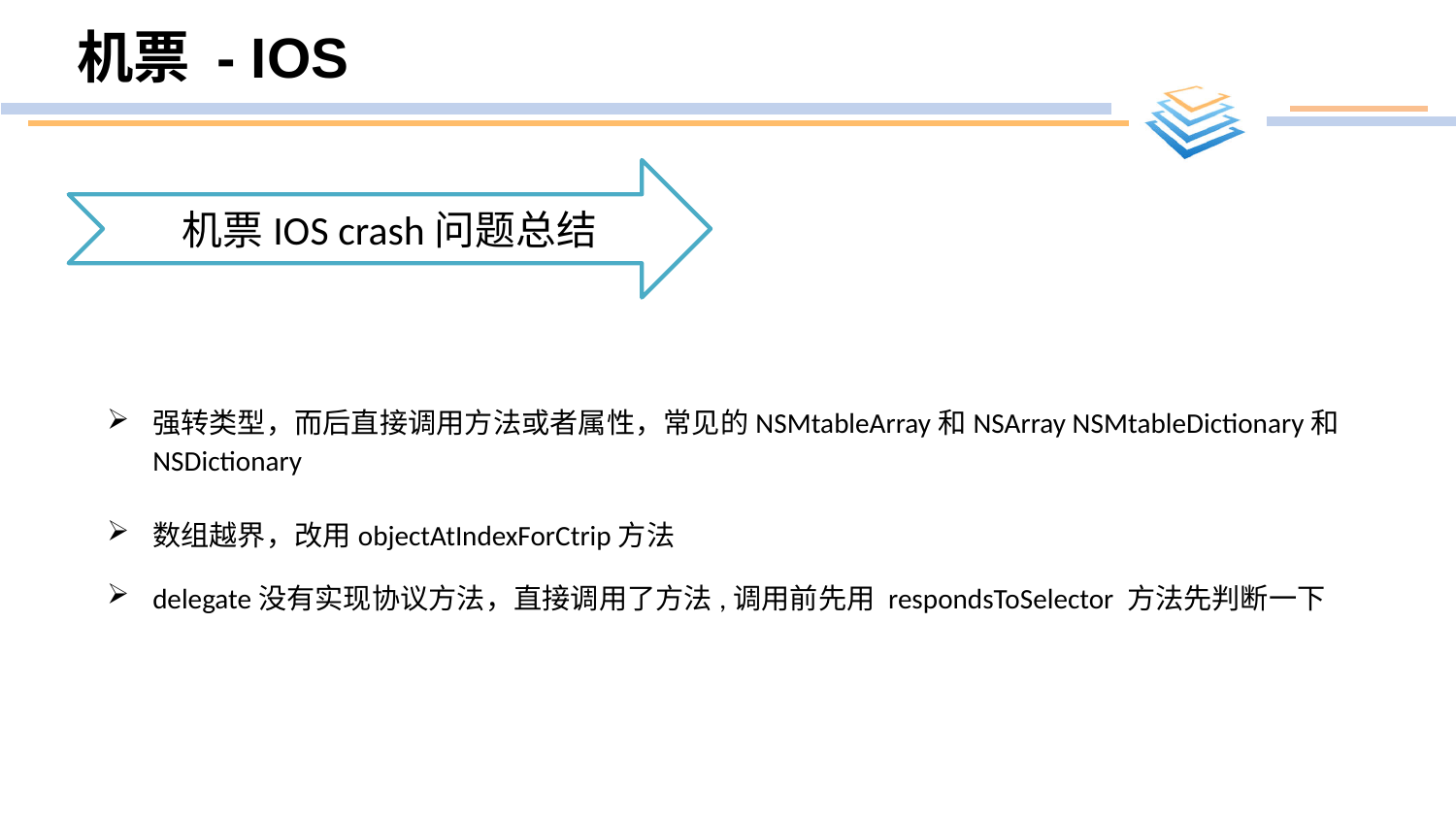

# 机票 - IOS
机票IOS crash问题总结

强转类型，而后直接调用方法或者属性，常见的NSMtableArray和NSArray NSMtableDictionary和NSDictionary

数组越界，改用objectAtIndexForCtrip方法
delegate没有实现协议方法，直接调用了方法,调用前先用 respondsToSelector 方法先判断一下